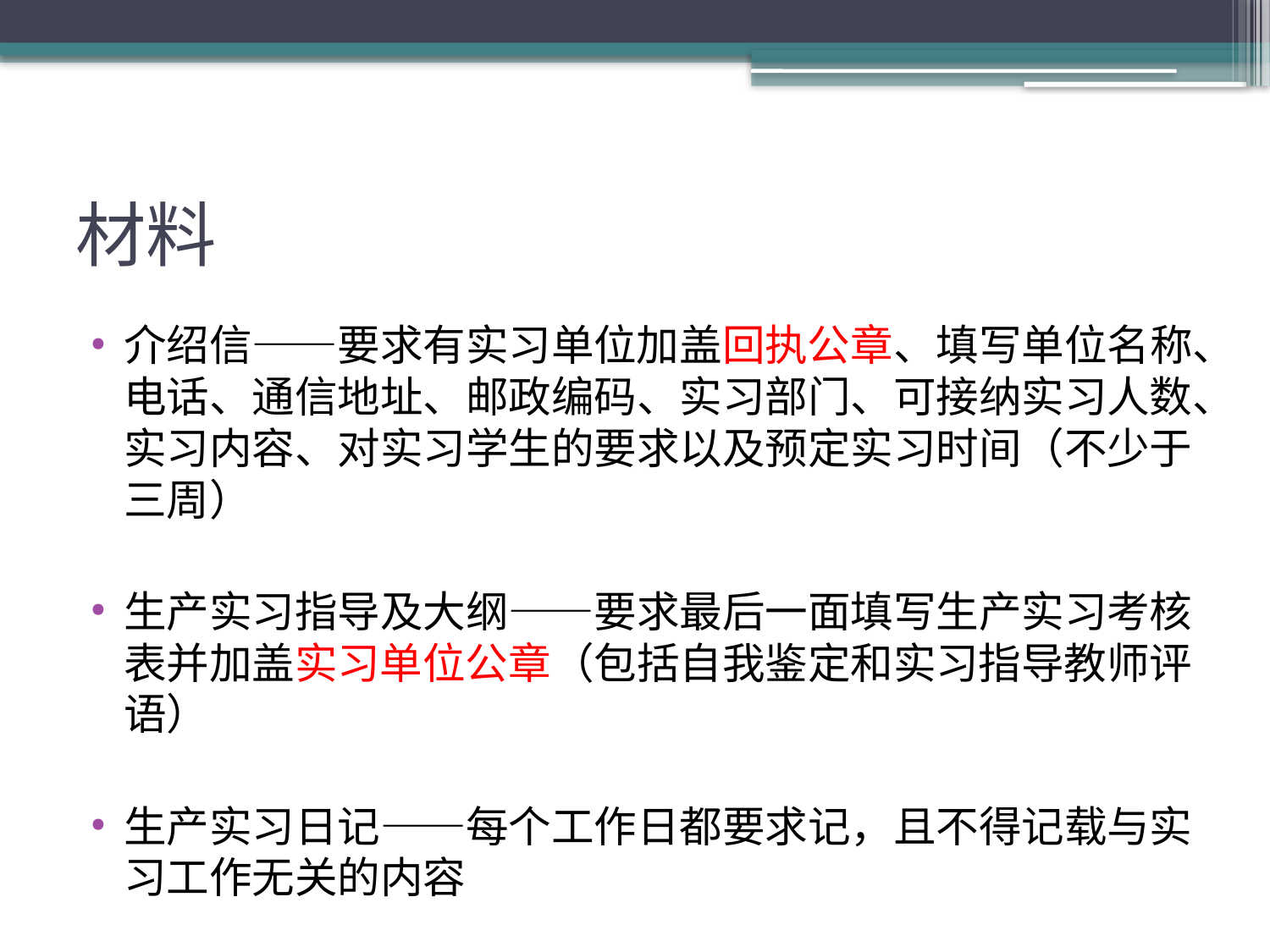

# 材料
介绍信——要求有实习单位加盖回执公章、填写单位名称、电话、通信地址、邮政编码、实习部门、可接纳实习人数、实习内容、对实习学生的要求以及预定实习时间（不少于三周）

生产实习指导及大纲——要求最后一面填写生产实习考核表并加盖实习单位公章（包括自我鉴定和实习指导教师评语）

生产实习日记——每个工作日都要求记，且不得记载与实习工作无关的内容